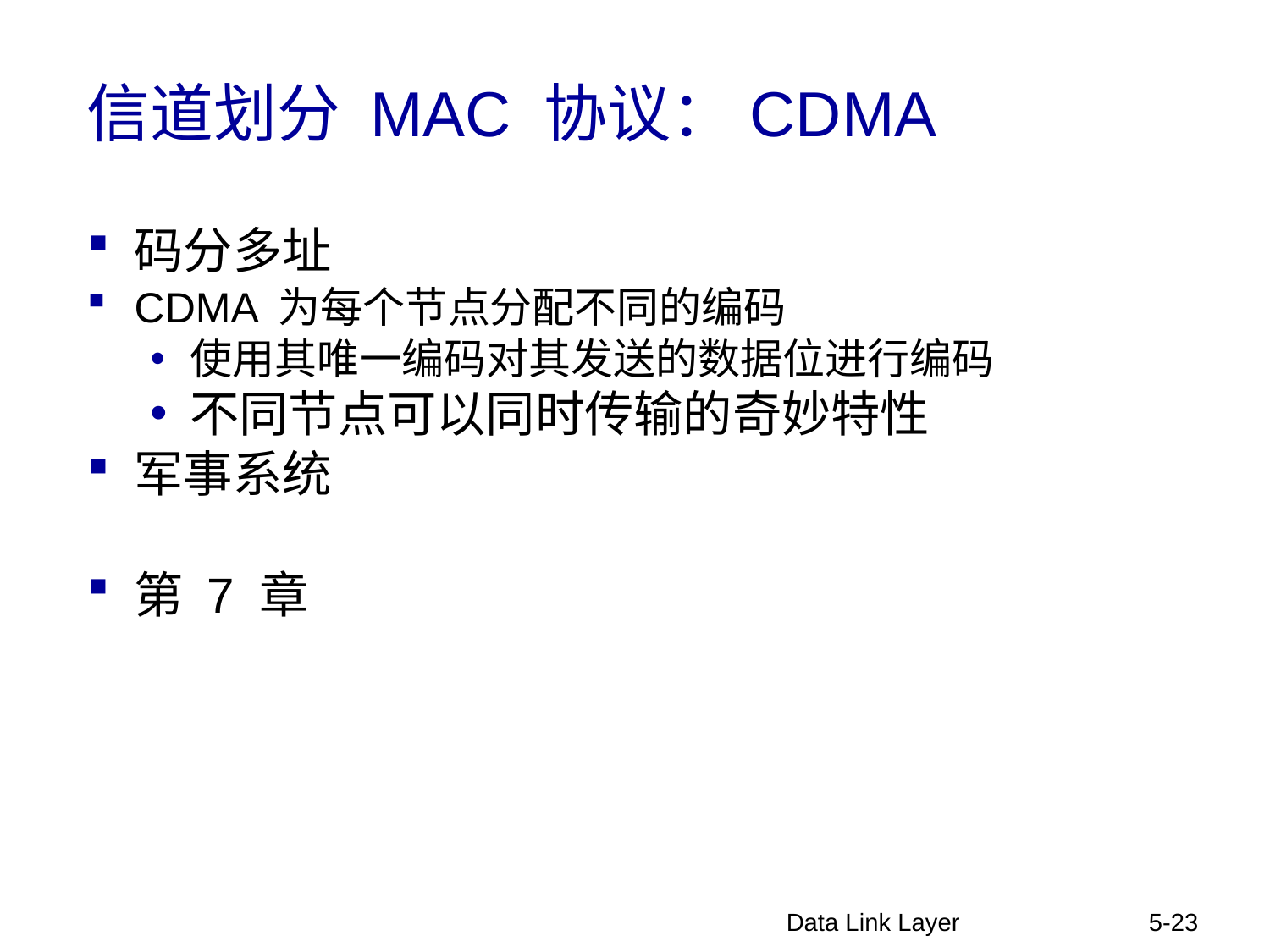

# 信道划分 MAC 协议：CDMA
码分多址
CDMA 为每个节点分配不同的编码
使用其唯一编码对其发送的数据位进行编码
不同节点可以同时传输的奇妙特性
军事系统

第 7 章
Data Link Layer
5-23